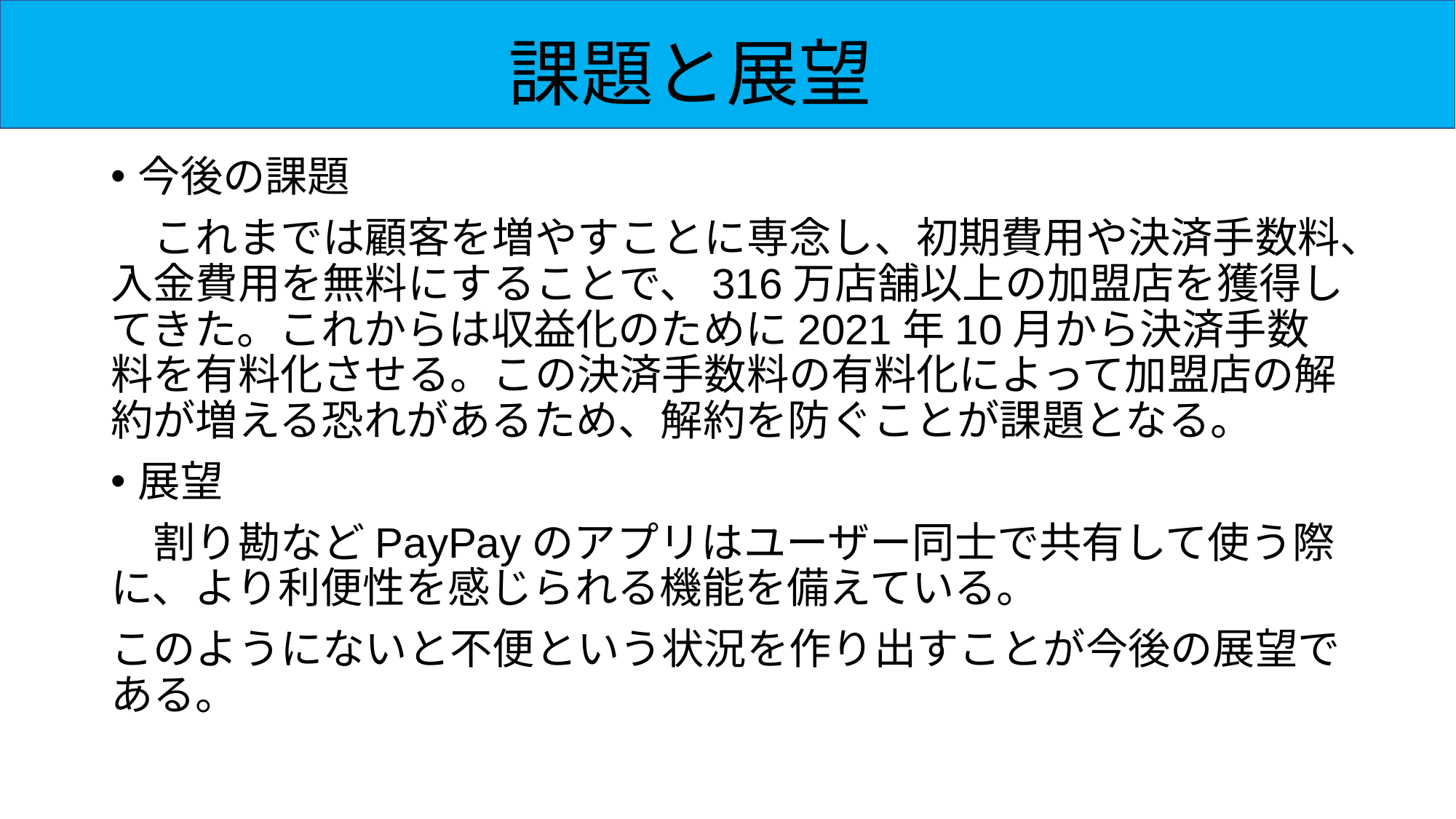

課題と展望
#
今後の課題
　これまでは顧客を増やすことに専念し、初期費用や決済手数料、入金費用を無料にすることで、316万店舗以上の加盟店を獲得してきた。これからは収益化のために2021年10月から決済手数料を有料化させる。この決済手数料の有料化によって加盟店の解約が増える恐れがあるため、解約を防ぐことが課題となる。
展望
　割り勘などPayPayのアプリはユーザー同士で共有して使う際に、より利便性を感じられる機能を備えている。
このようにないと不便という状況を作り出すことが今後の展望である。